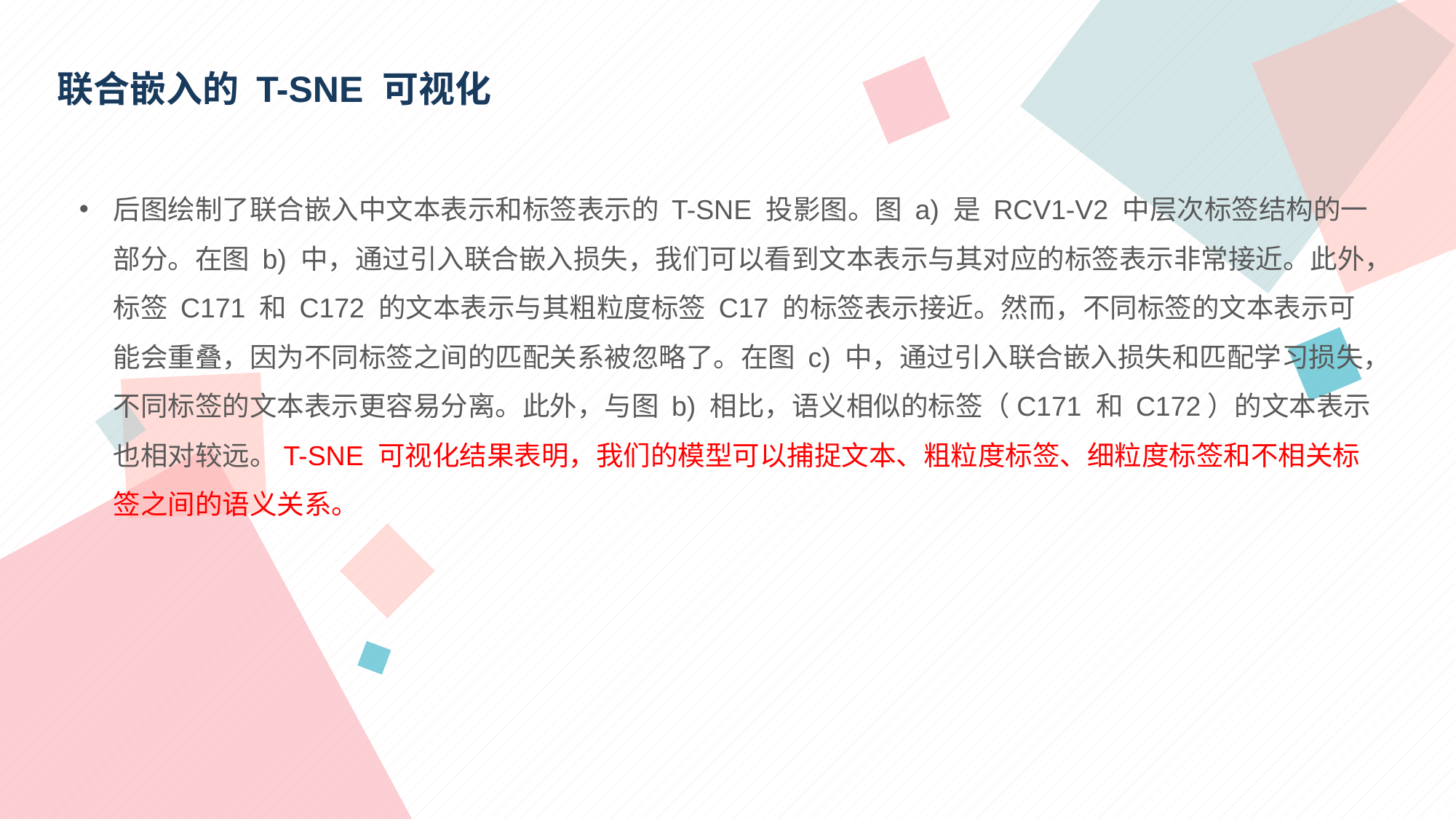

联合嵌入的 T-SNE 可视化
后图绘制了联合嵌入中文本表示和标签表示的 T-SNE 投影图。图 a) 是 RCV1-V2 中层次标签结构的一部分。在图 b) 中，通过引入联合嵌入损失，我们可以看到文本表示与其对应的标签表示非常接近。此外，标签 C171 和 C172 的文本表示与其粗粒度标签 C17 的标签表示接近。然而，不同标签的文本表示可能会重叠，因为不同标签之间的匹配关系被忽略了。在图 c) 中，通过引入联合嵌入损失和匹配学习损失，不同标签的文本表示更容易分离。此外，与图 b) 相比，语义相似的标签（C171 和 C172）的文本表示也相对较远。T-SNE 可视化结果表明，我们的模型可以捕捉文本、粗粒度标签、细粒度标签和不相关标签之间的语义关系。